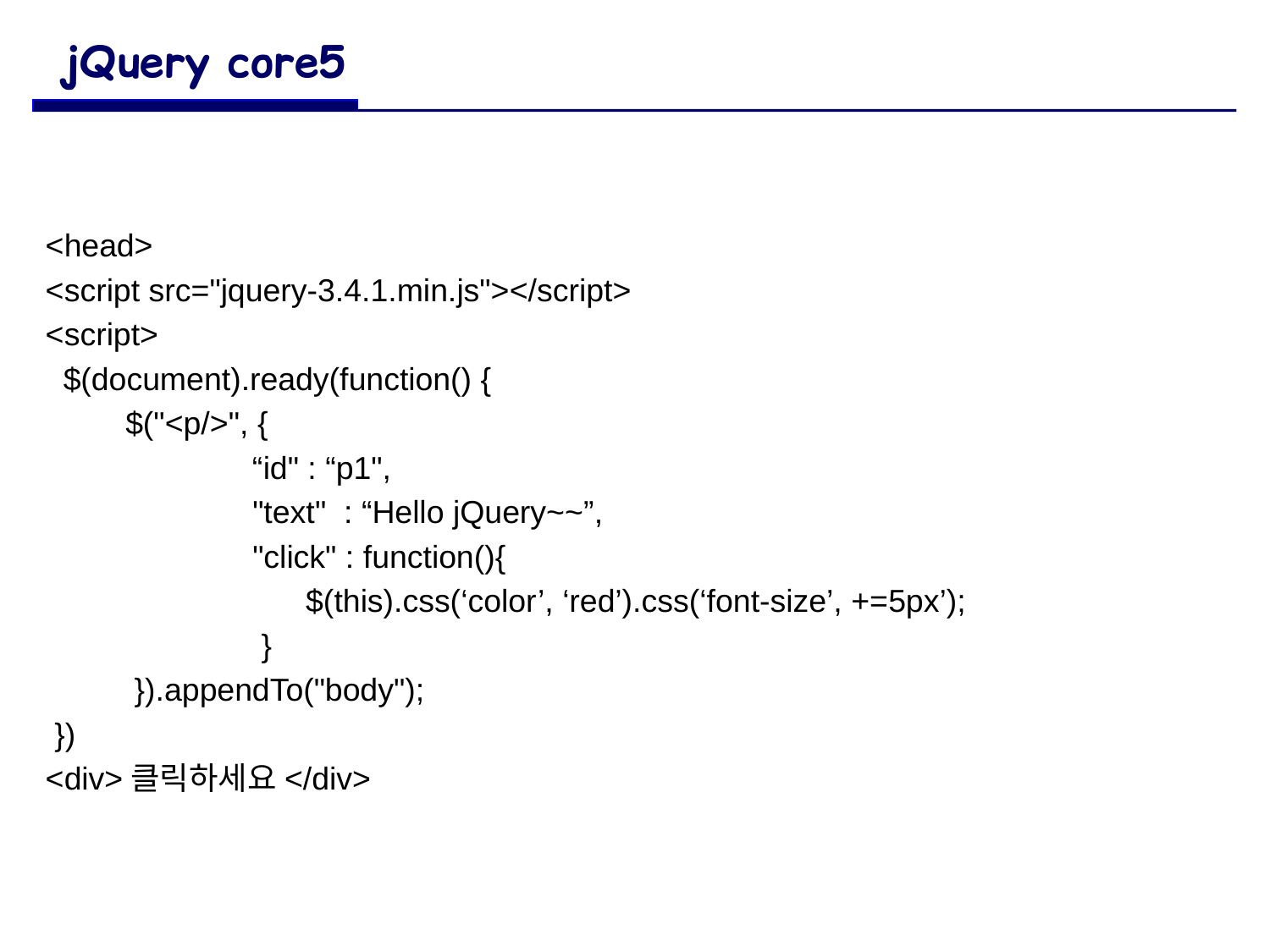

# jQuery core5

<head>
<script src="jquery-3.4.1.min.js"></script>
<script>
  $(document).ready(function() {
         $("<p/>", {
	         “id" : “p1",
	         "text"  : “Hello jQuery~~”,
	         "click" : function(){
	               $(this).css(‘color’, ‘red’).css(‘font-size’, +=5px’);
	          }
          }).appendTo("body");
 })
<div>클릭하세요</div>